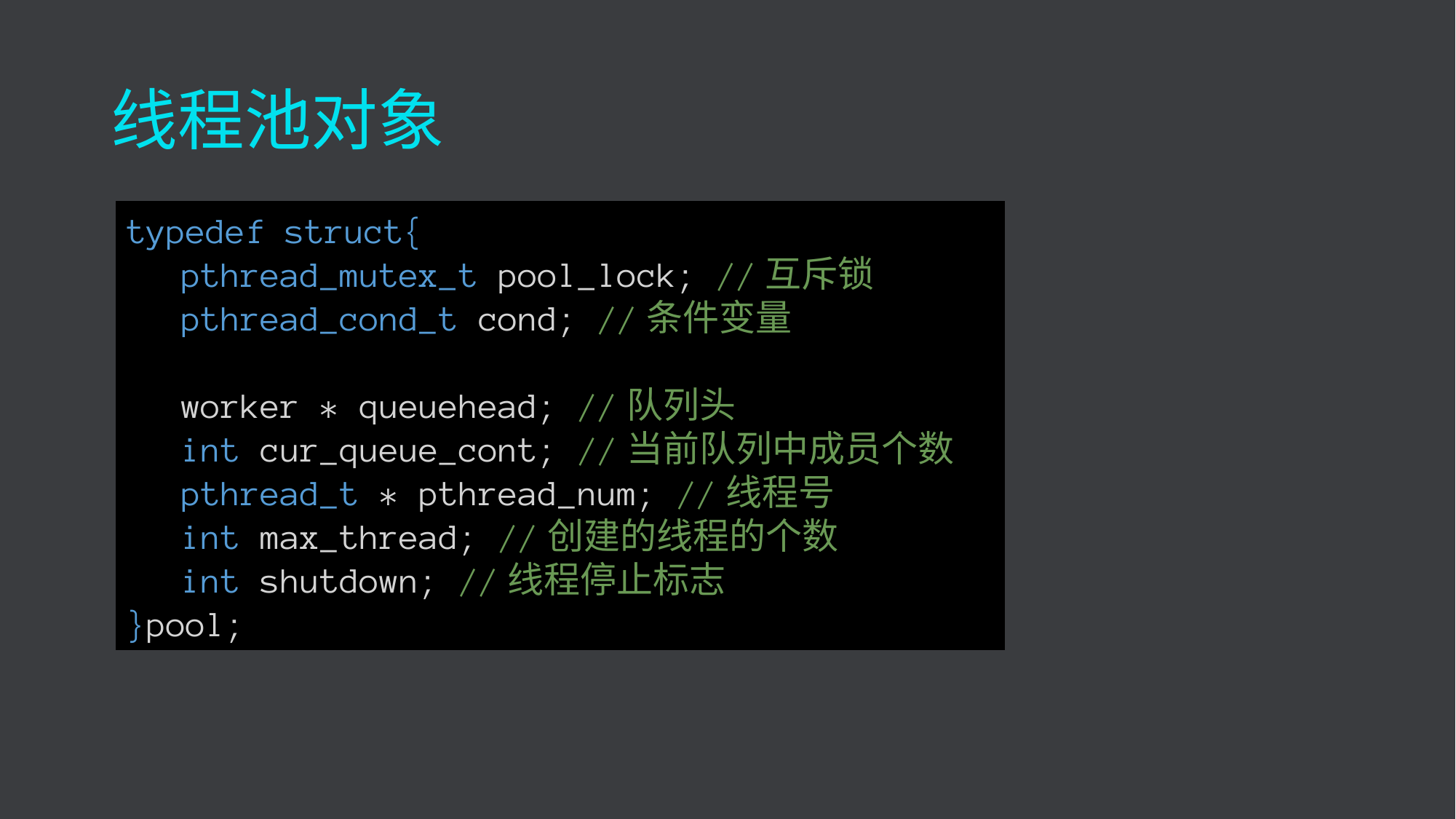

线程池对象
typedef struct{
pthread_mutex_t pool_lock; //互斥锁
pthread_cond_t cond; //条件变量
worker * queuehead; //队列头
int cur_queue_cont; //当前队列中成员个数
pthread_t * pthread_num; //线程号
int max_thread; //创建的线程的个数
int shutdown; //线程停止标志
}pool;